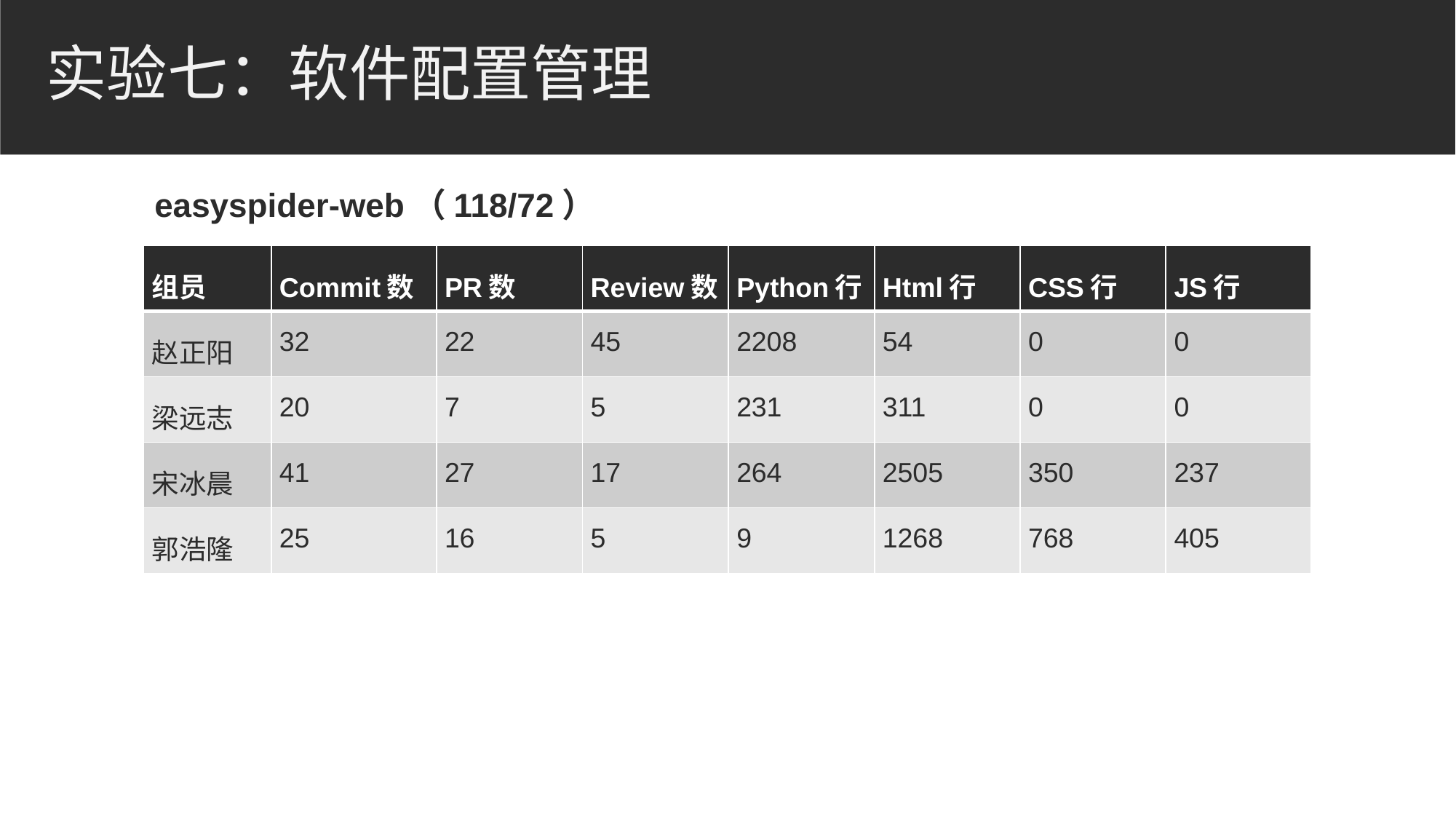

# 实验七：软件配置管理
easyspider-web（118/72）

| 组员 | Commit数 | PR数 | Review数 | Python行 | Html行 | CSS行 | JS行 |
| --- | --- | --- | --- | --- | --- | --- | --- |
| 赵正阳 | 32 | 22 | 45 | 2208 | 54 | 0 | 0 |
| 梁远志 | 20 | 7 | 5 | 231 | 311 | 0 | 0 |
| 宋冰晨 | 41 | 27 | 17 | 264 | 2505 | 350 | 237 |
| 郭浩隆 | 25 | 16 | 5 | 9 | 1268 | 768 | 405 |